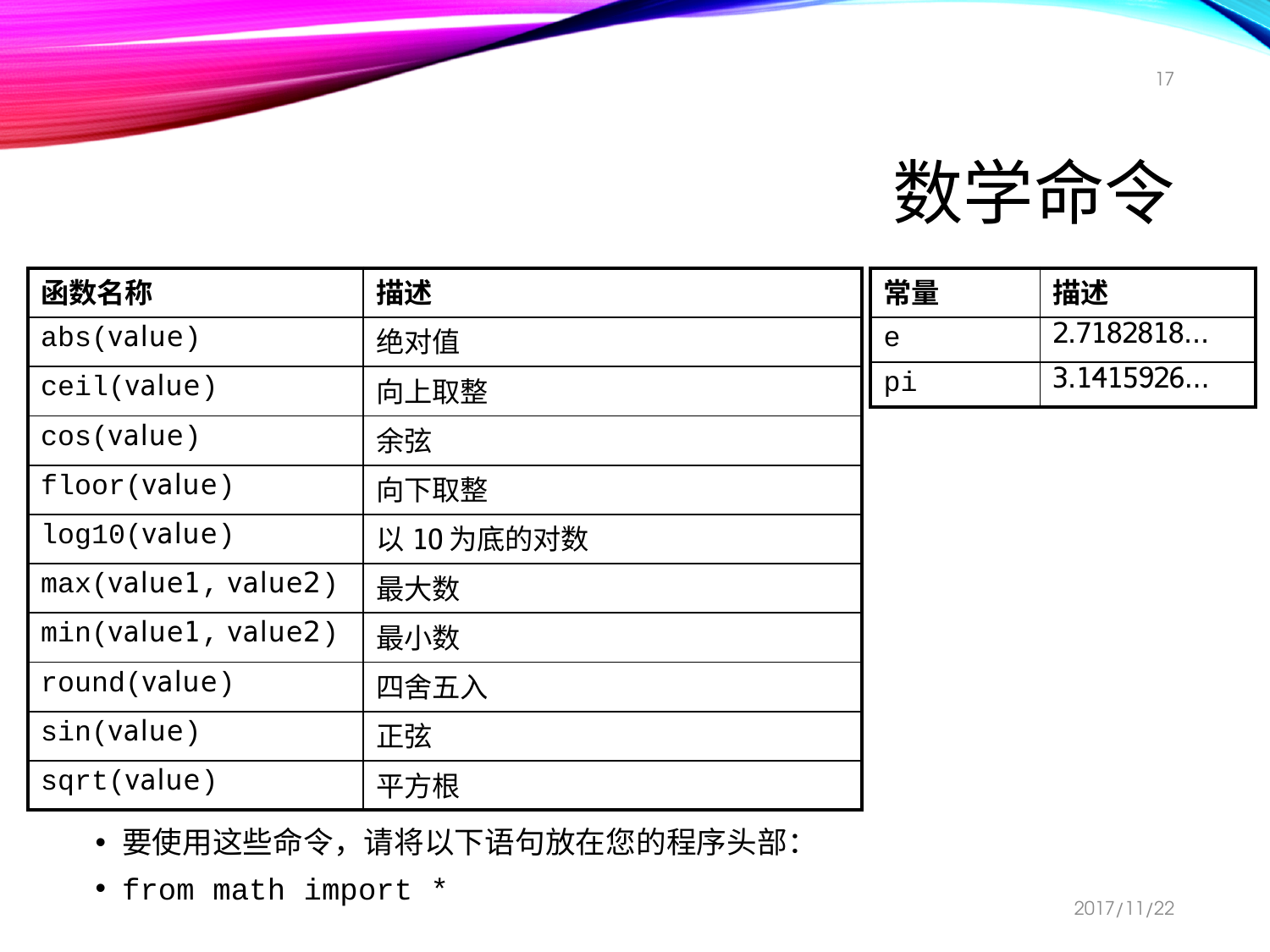

17
# 数学命令
| 函数名称 | 描述 |
| --- | --- |
| abs(value) | 绝对值 |
| ceil(value) | 向上取整 |
| cos(value) | 余弦 |
| floor(value) | 向下取整 |
| log10(value) | 以10为底的对数 |
| max(value1, value2) | 最大数 |
| min(value1, value2) | 最小数 |
| round(value) | 四舍五入 |
| sin(value) | 正弦 |
| sqrt(value) | 平方根 |
| 常量 | 描述 |
| --- | --- |
| e | 2.7182818... |
| pi | 3.1415926... |

要使用这些命令，请将以下语句放在您的程序头部：
from math import *
2017/11/22